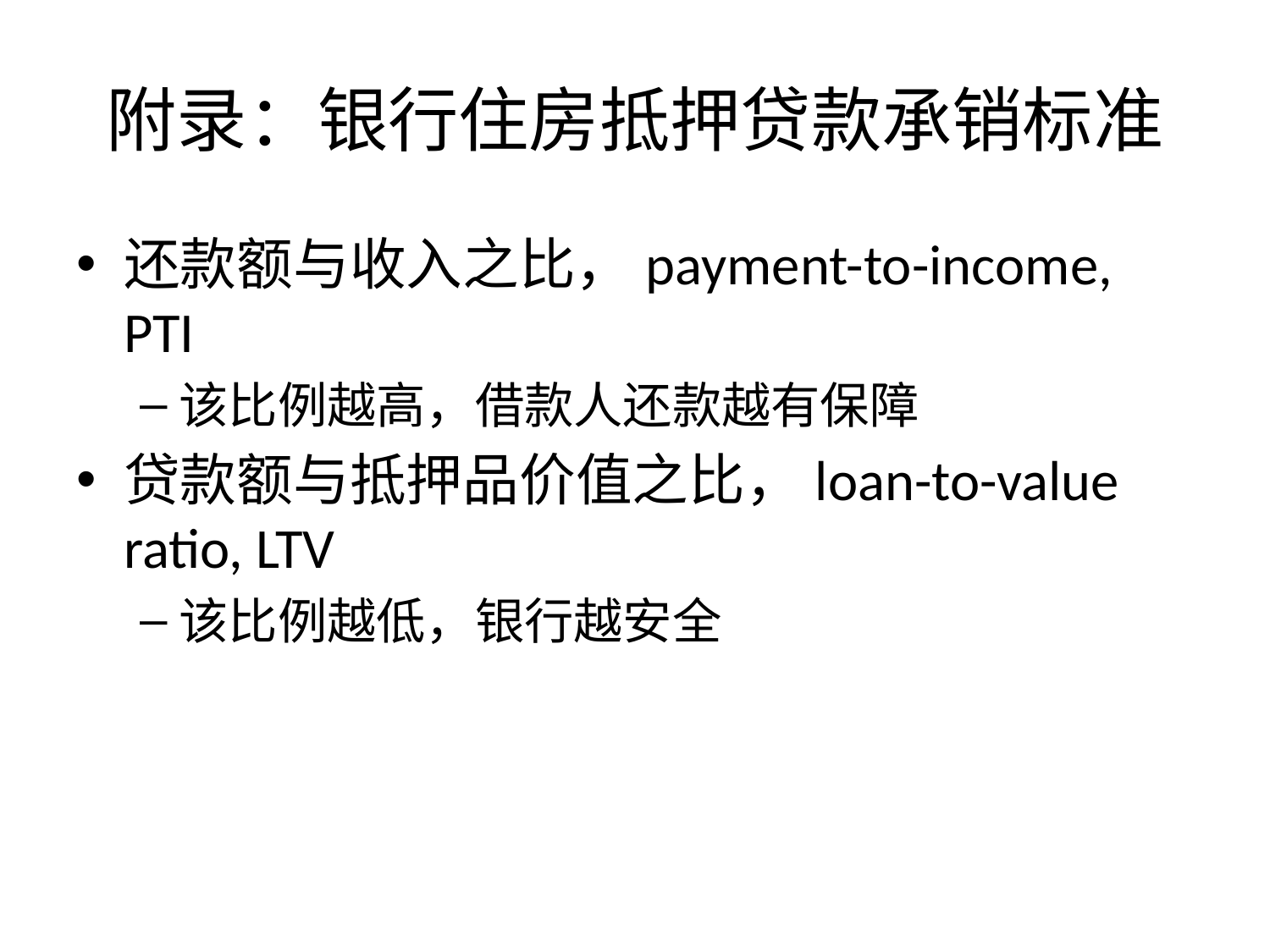

# 附录：银行住房抵押贷款承销标准
还款额与收入之比，payment-to-income, PTI
该比例越高，借款人还款越有保障
贷款额与抵押品价值之比，loan-to-value ratio, LTV
该比例越低，银行越安全